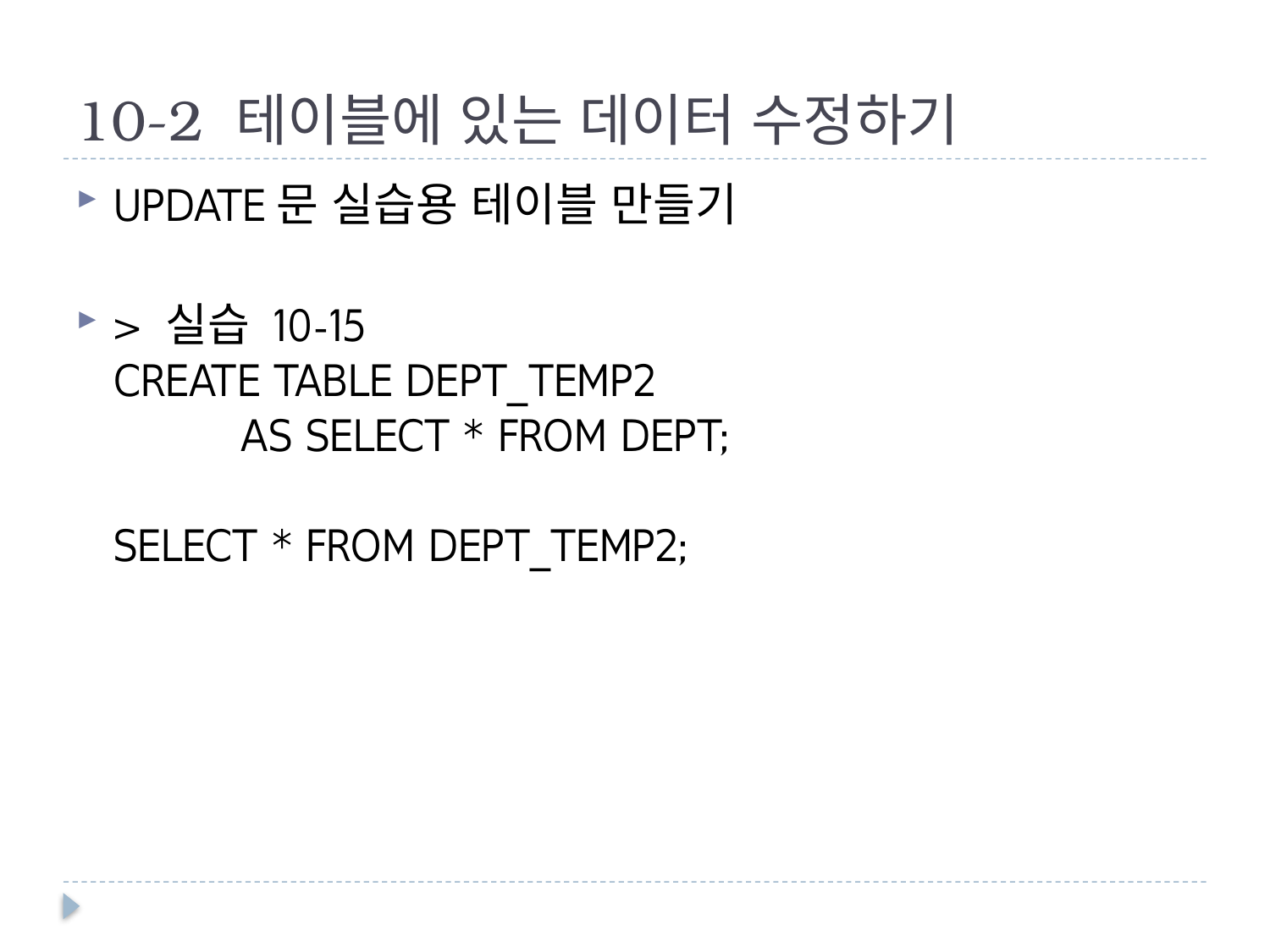

# 10-2 테이블에 있는 데이터 수정하기
UPDATE문 실습용 테이블 만들기
> 실습 10-15
CREATE TABLE DEPT_TEMP2
	AS SELECT * FROM DEPT;
SELECT * FROM DEPT_TEMP2;